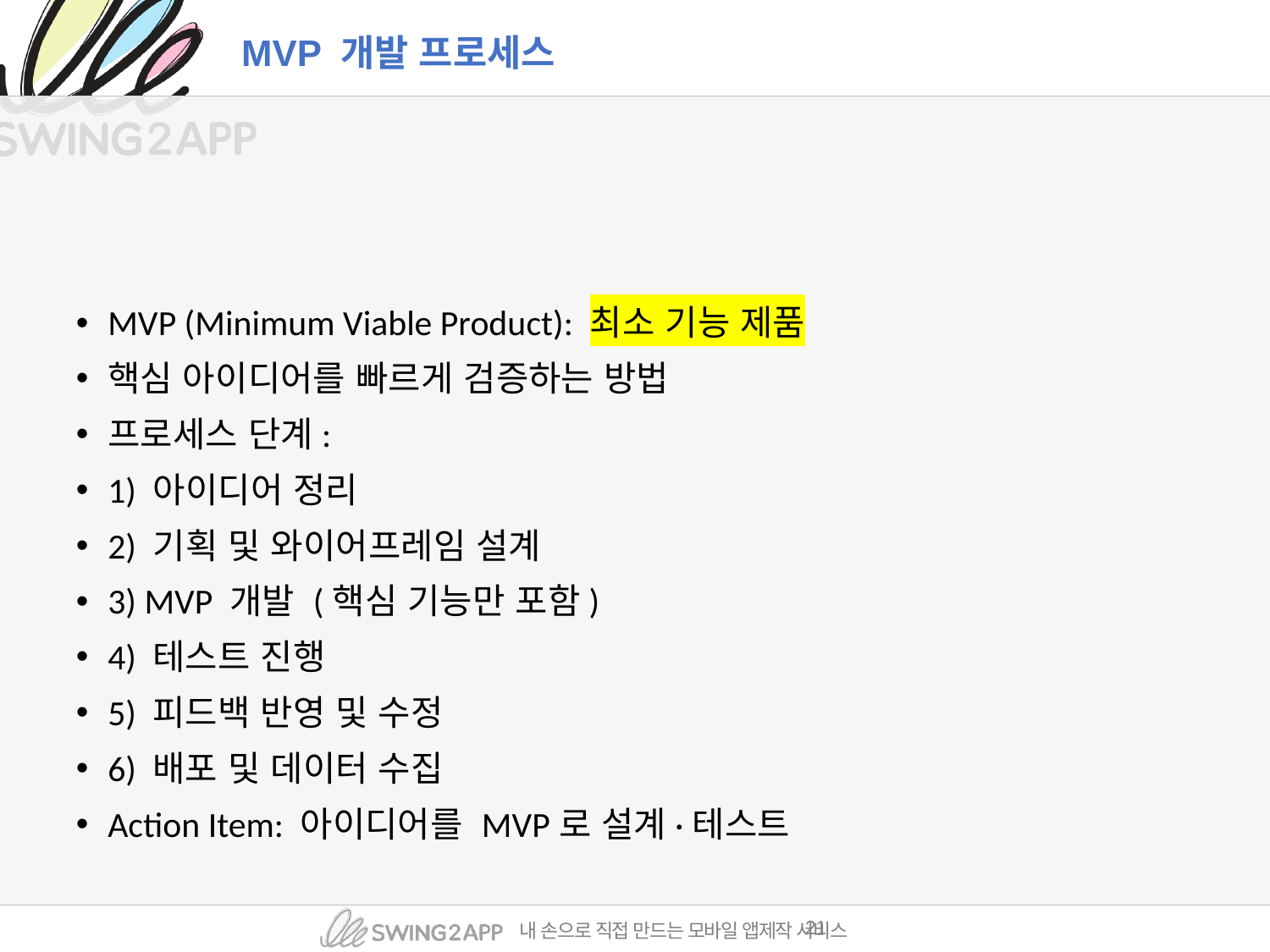

# MVP 개발 프로세스

MVP (Minimum Viable Product): 최소 기능 제품
핵심 아이디어를 빠르게 검증하는 방법
프로세스 단계:
1) 아이디어 정리
2) 기획 및 와이어프레임 설계
3) MVP 개발 (핵심 기능만 포함)
4) 테스트 진행
5) 피드백 반영 및 수정
6) 배포 및 데이터 수집
Action Item: 아이디어를 MVP로 설계·테스트